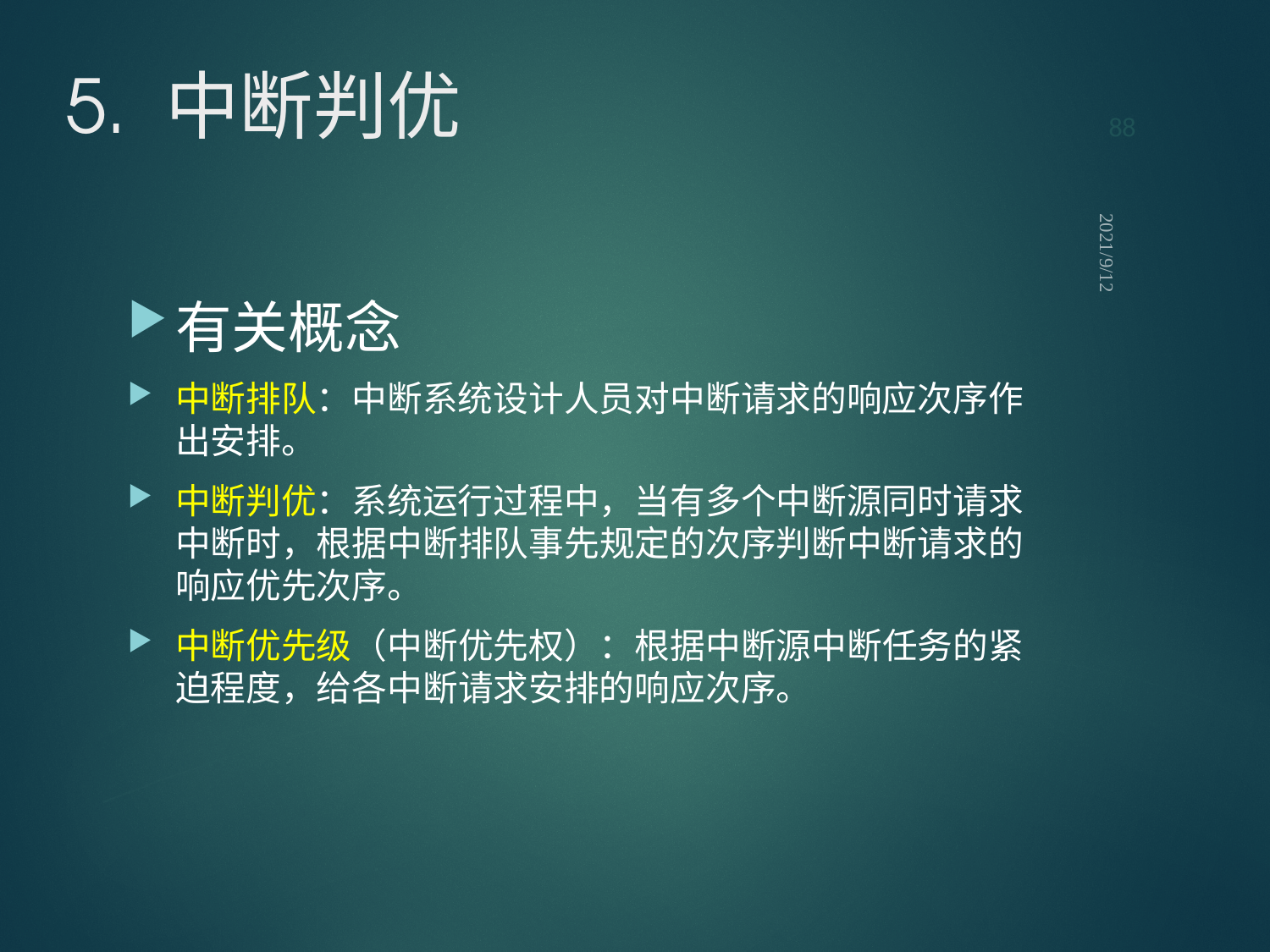

88
# 5. 中断判优
2021/9/12
有关概念
中断排队：中断系统设计人员对中断请求的响应次序作出安排。
中断判优：系统运行过程中，当有多个中断源同时请求中断时，根据中断排队事先规定的次序判断中断请求的响应优先次序。
中断优先级（中断优先权）：根据中断源中断任务的紧迫程度，给各中断请求安排的响应次序。